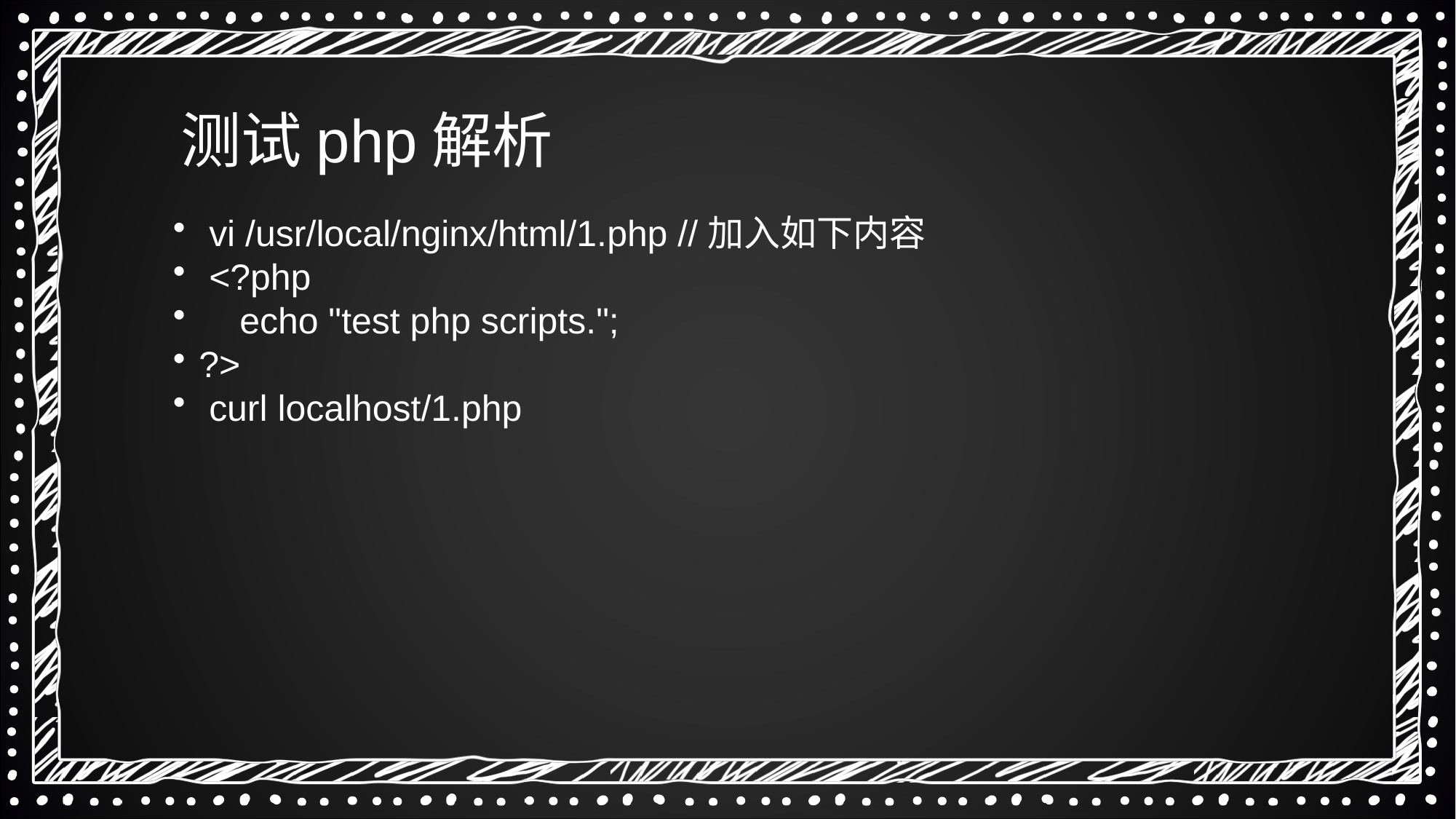

测试php解析
 vi /usr/local/nginx/html/1.php //加入如下内容
 <?php
    echo "test php scripts.";
?>
 curl localhost/1.php